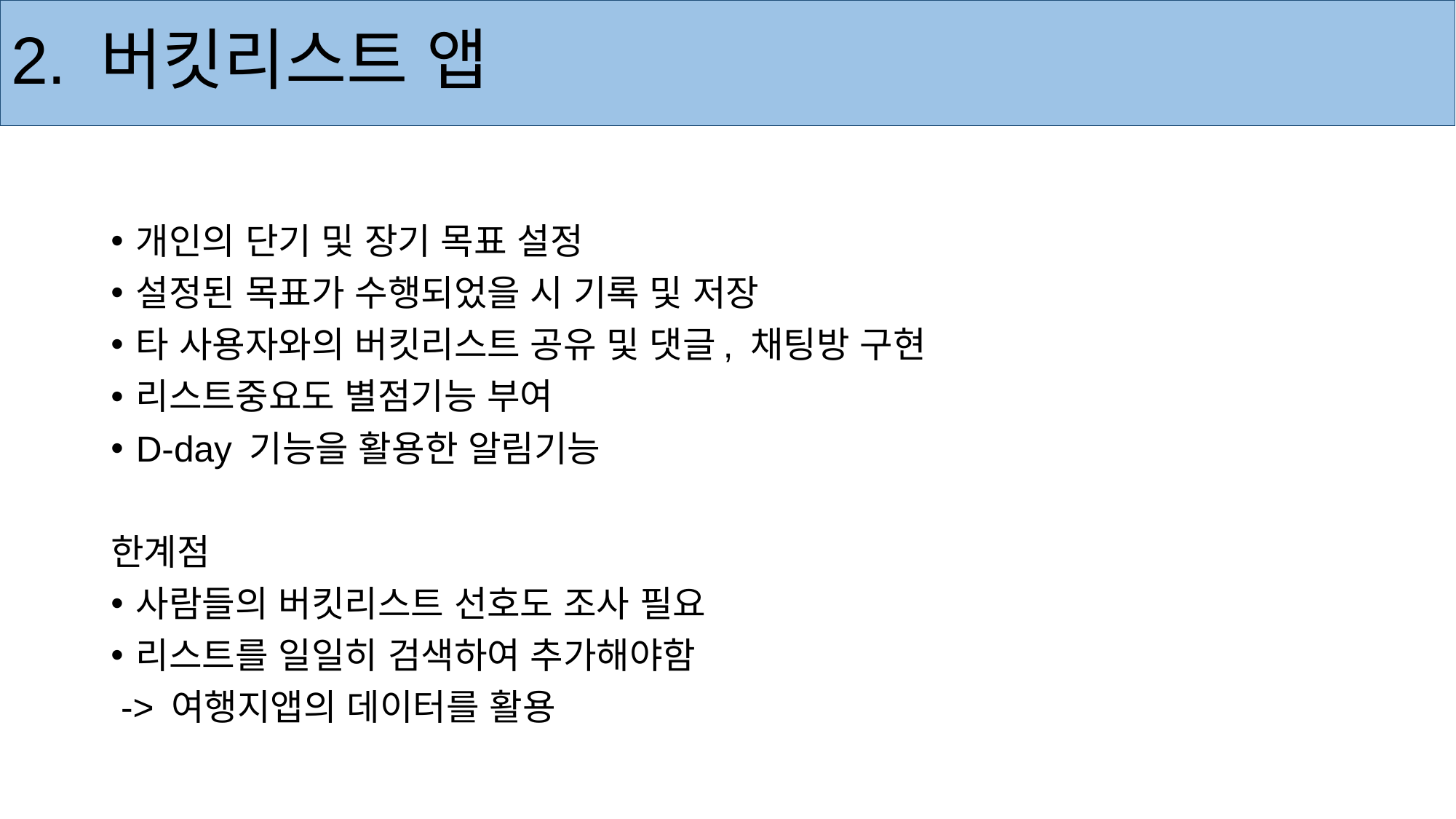

2. 버킷리스트 앱
개인의 단기 및 장기 목표 설정
설정된 목표가 수행되었을 시 기록 및 저장
타 사용자와의 버킷리스트 공유 및 댓글, 채팅방 구현
리스트중요도 별점기능 부여
D-day 기능을 활용한 알림기능

한계점
사람들의 버킷리스트 선호도 조사 필요
리스트를 일일히 검색하여 추가해야함
 -> 여행지앱의 데이터를 활용